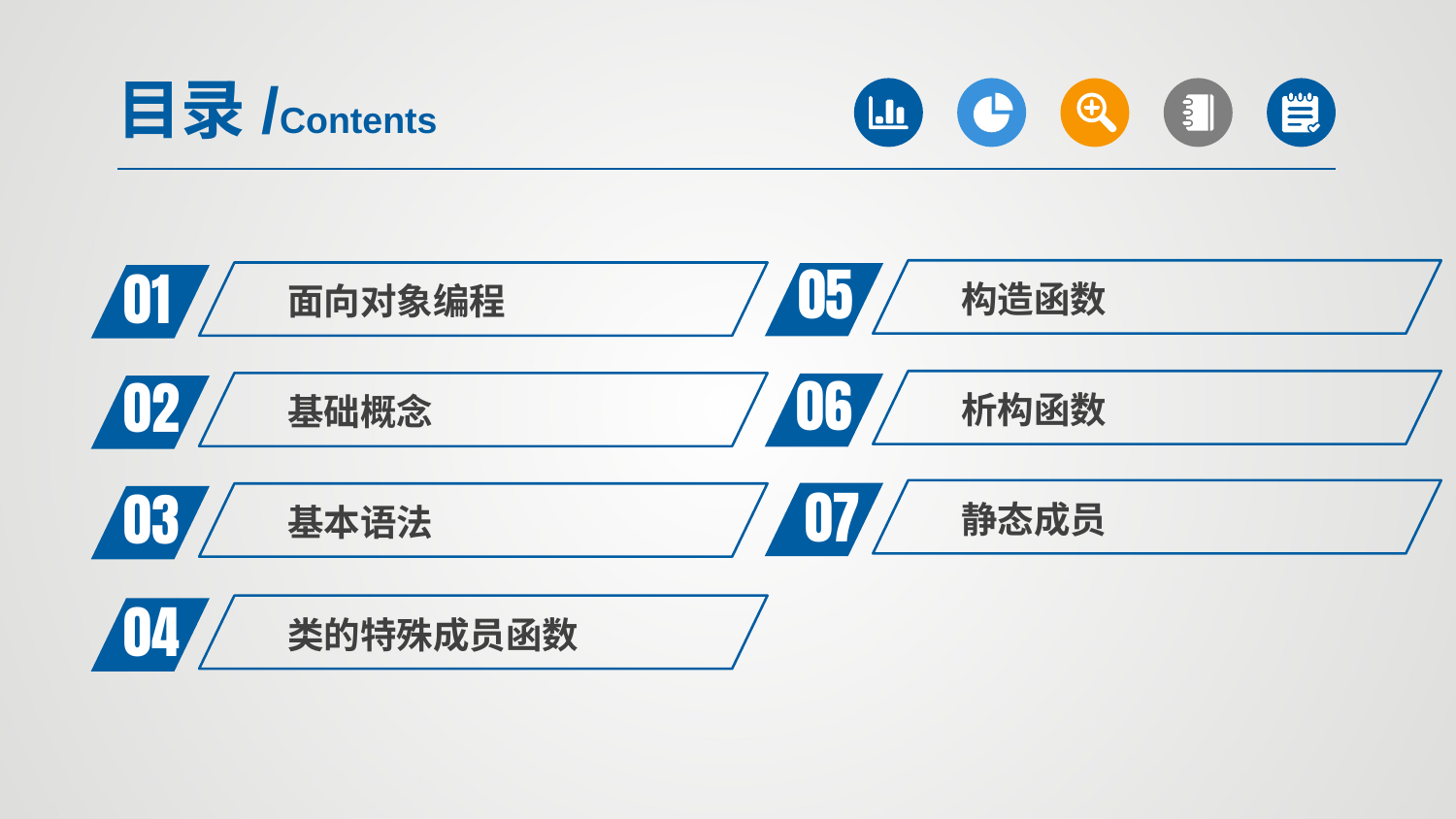

目录/Contents

05

01

构造函数

面向对象编程
06

02

析构函数

基础概念
07

03

静态成员

基本语法
04

类的特殊成员函数